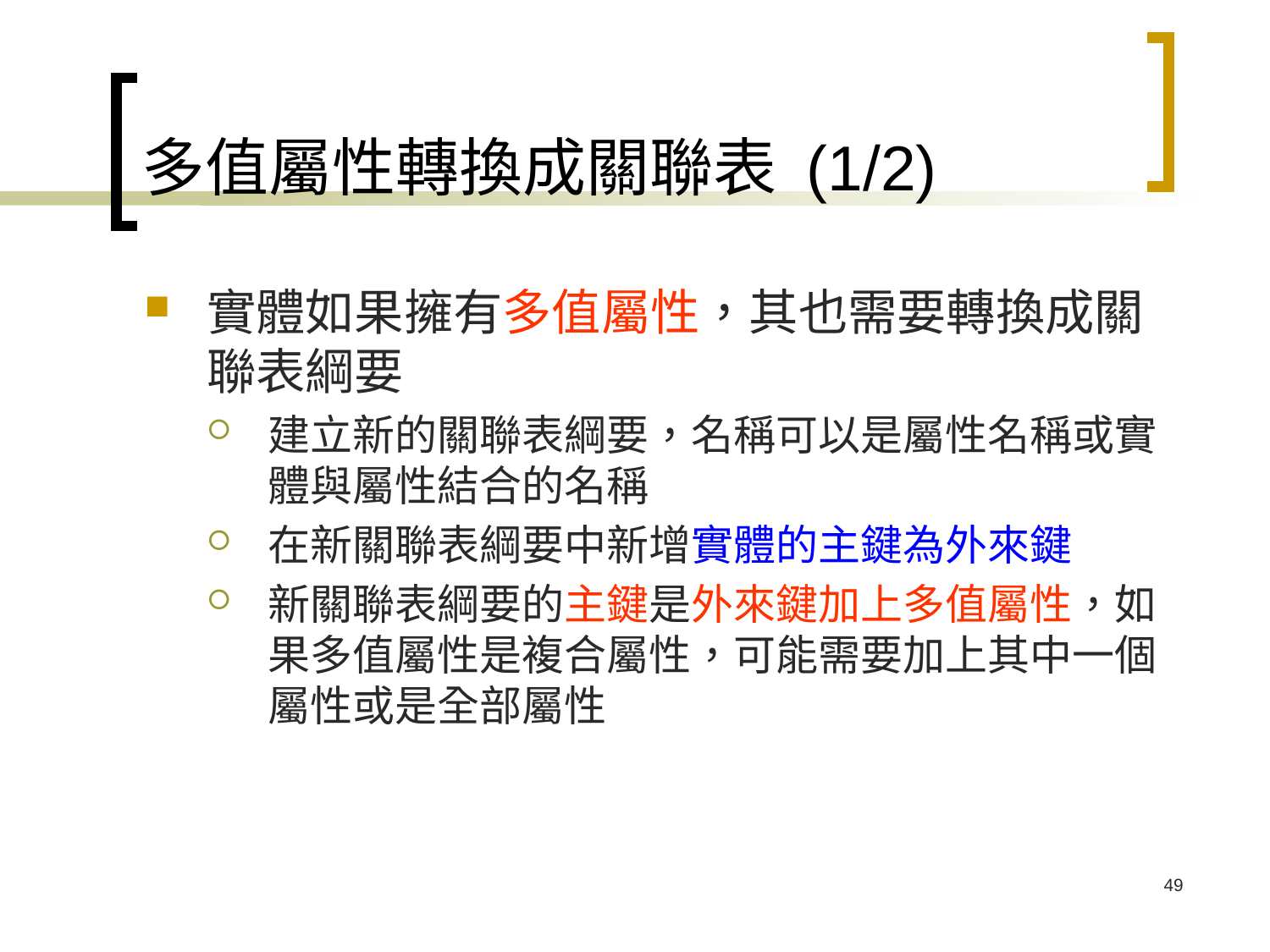

# 多值屬性轉換成關聯表 (1/2)
實體如果擁有多值屬性，其也需要轉換成關聯表綱要
建立新的關聯表綱要，名稱可以是屬性名稱或實體與屬性結合的名稱
在新關聯表綱要中新增實體的主鍵為外來鍵
新關聯表綱要的主鍵是外來鍵加上多值屬性，如果多值屬性是複合屬性，可能需要加上其中一個屬性或是全部屬性
49